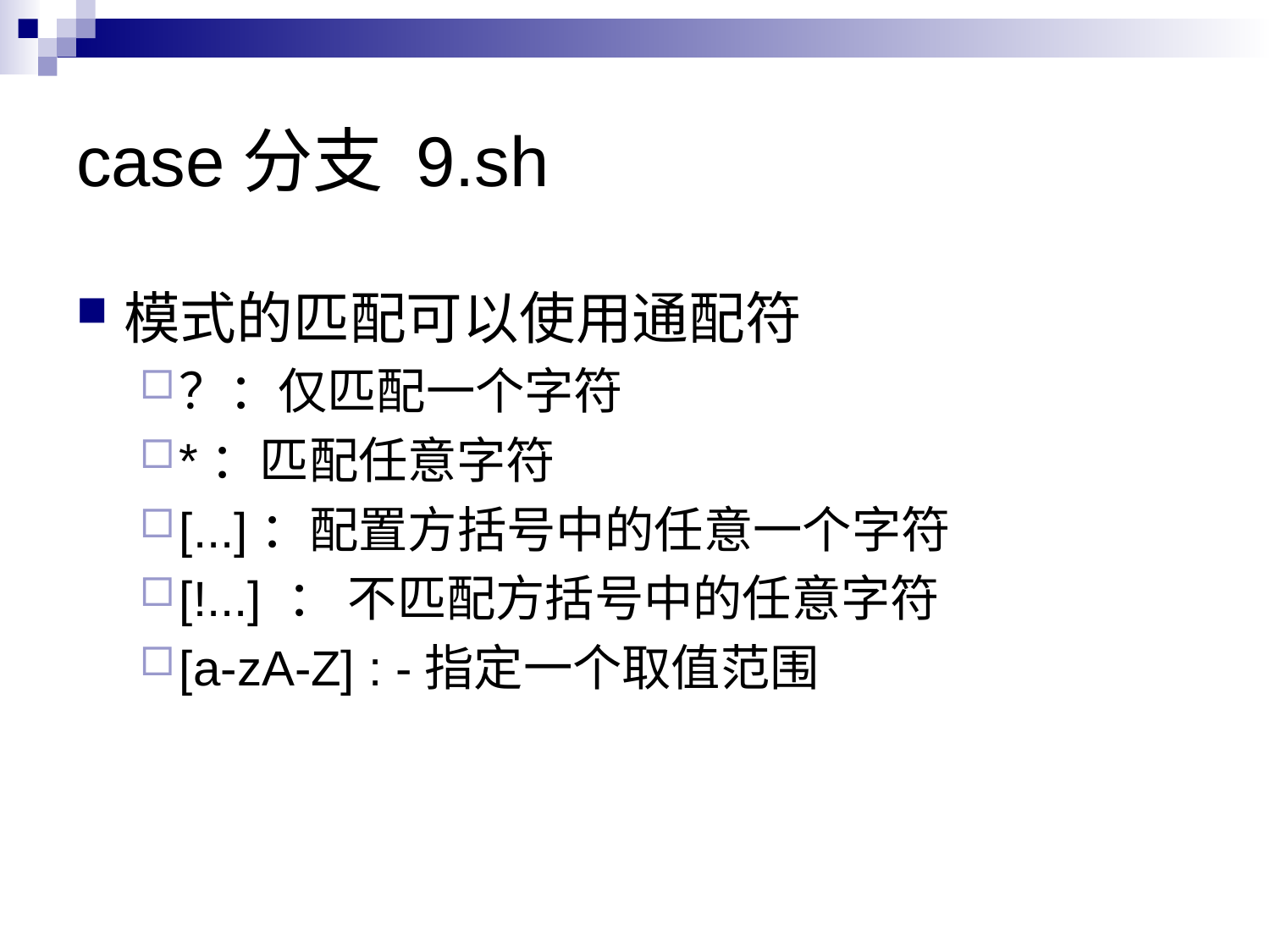

# case分支 9.sh
模式的匹配可以使用通配符
？：仅匹配一个字符
*：匹配任意字符
[...]：配置方括号中的任意一个字符
[!...] ： 不匹配方括号中的任意字符
[a-zA-Z] : -指定一个取值范围